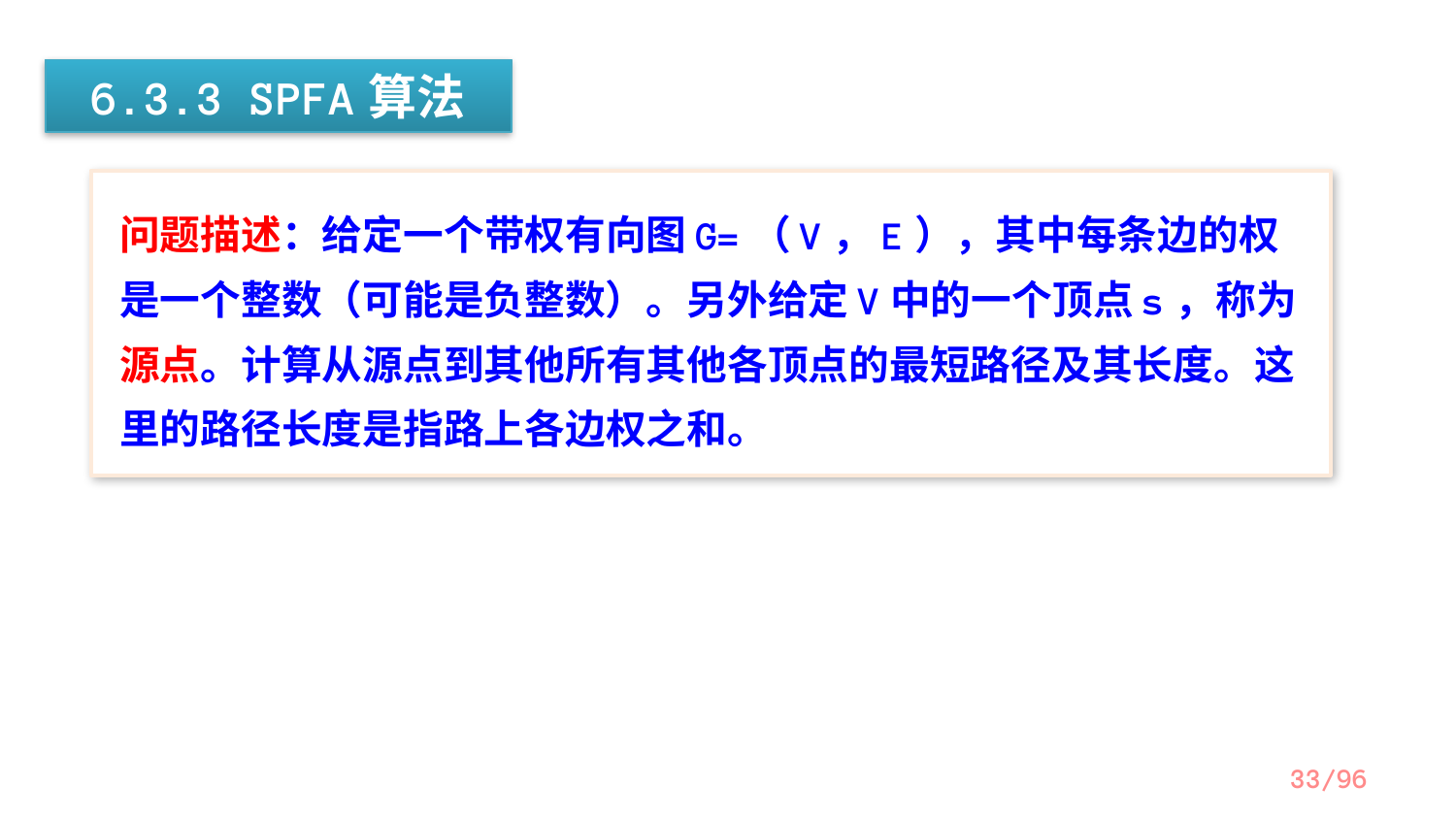

6.3.3 SPFA算法
问题描述：给定一个带权有向图G=（V，E），其中每条边的权是一个整数（可能是负整数）。另外给定V中的一个顶点s，称为源点。计算从源点到其他所有其他各顶点的最短路径及其长度。这里的路径长度是指路上各边权之和。
33/96